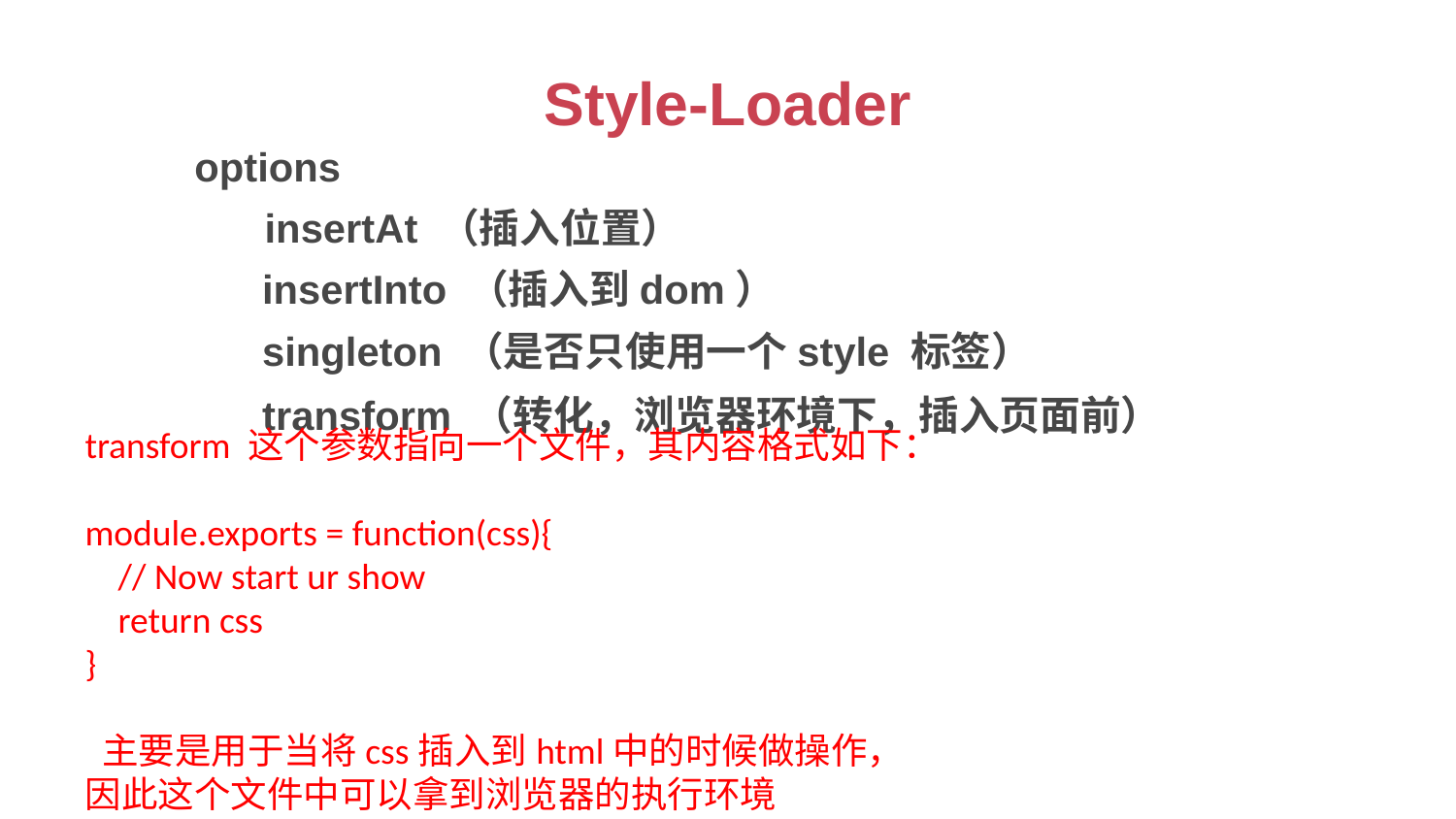

# Style-Loader
options
insertAt （插入位置）
insertInto （插入到dom）
singleton （是否只使用一个style 标签）
transform （转化，浏览器环境下，插入页面前）
transform 这个参数指向一个文件，其内容格式如下：

module.exports = function(css){
    // Now start ur show
    return css
}

 主要是用于当将css插入到html中的时候做操作，
因此这个文件中可以拿到浏览器的执行环境